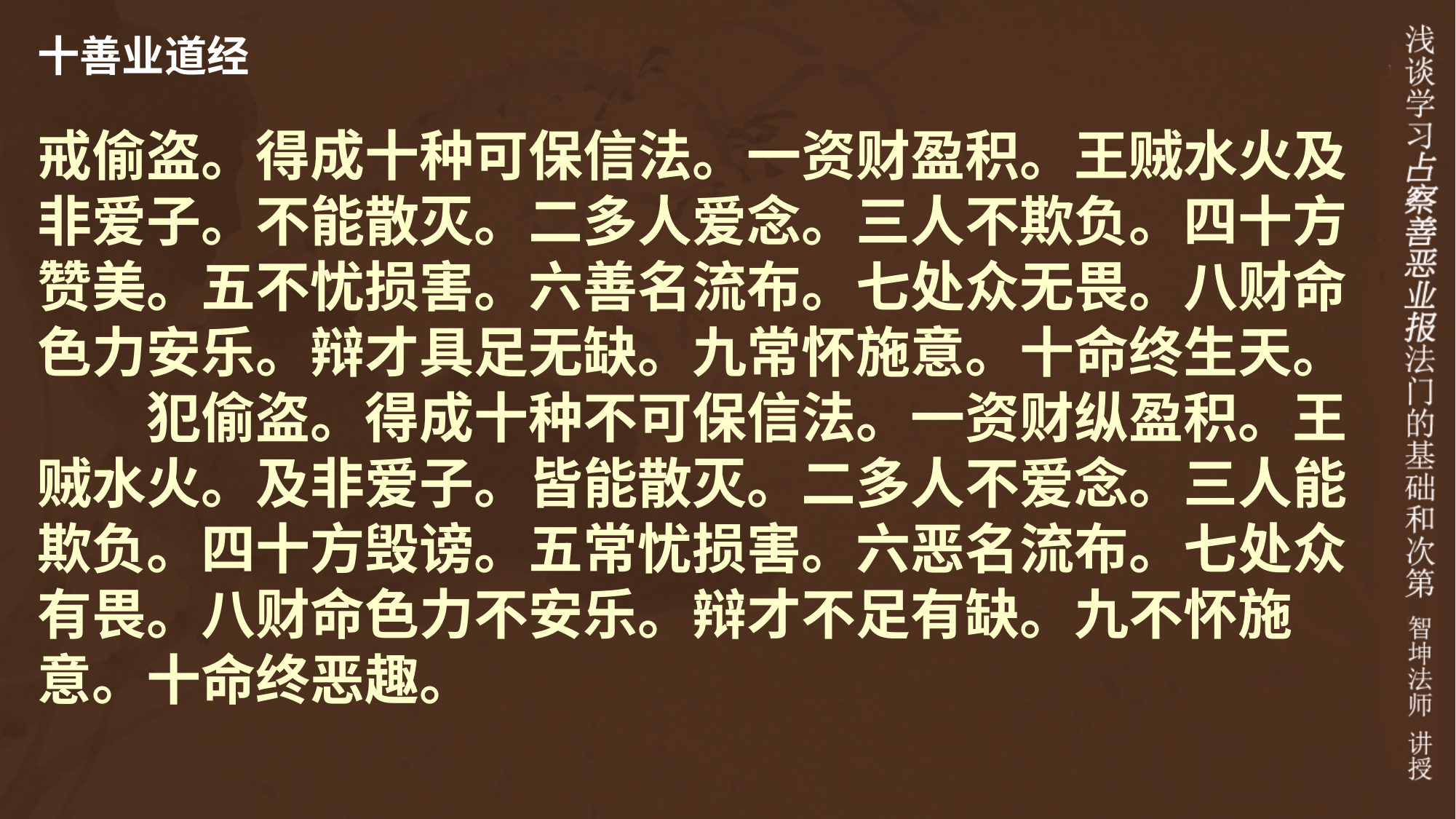

# 十善业道经
戒偷盗。得成十种可保信法。一资财盈积。王贼水火及非爱子。不能散灭。二多人爱念。三人不欺负。四十方赞美。五不忧损害。六善名流布。七处众无畏。八财命色力安乐。辩才具足无缺。九常怀施意。十命终生天。
　　犯偷盗。得成十种不可保信法。一资财纵盈积。王贼水火。及非爱子。皆能散灭。二多人不爱念。三人能欺负。四十方毁谤。五常忧损害。六恶名流布。七处众有畏。八财命色力不安乐。辩才不足有缺。九不怀施意。十命终恶趣。